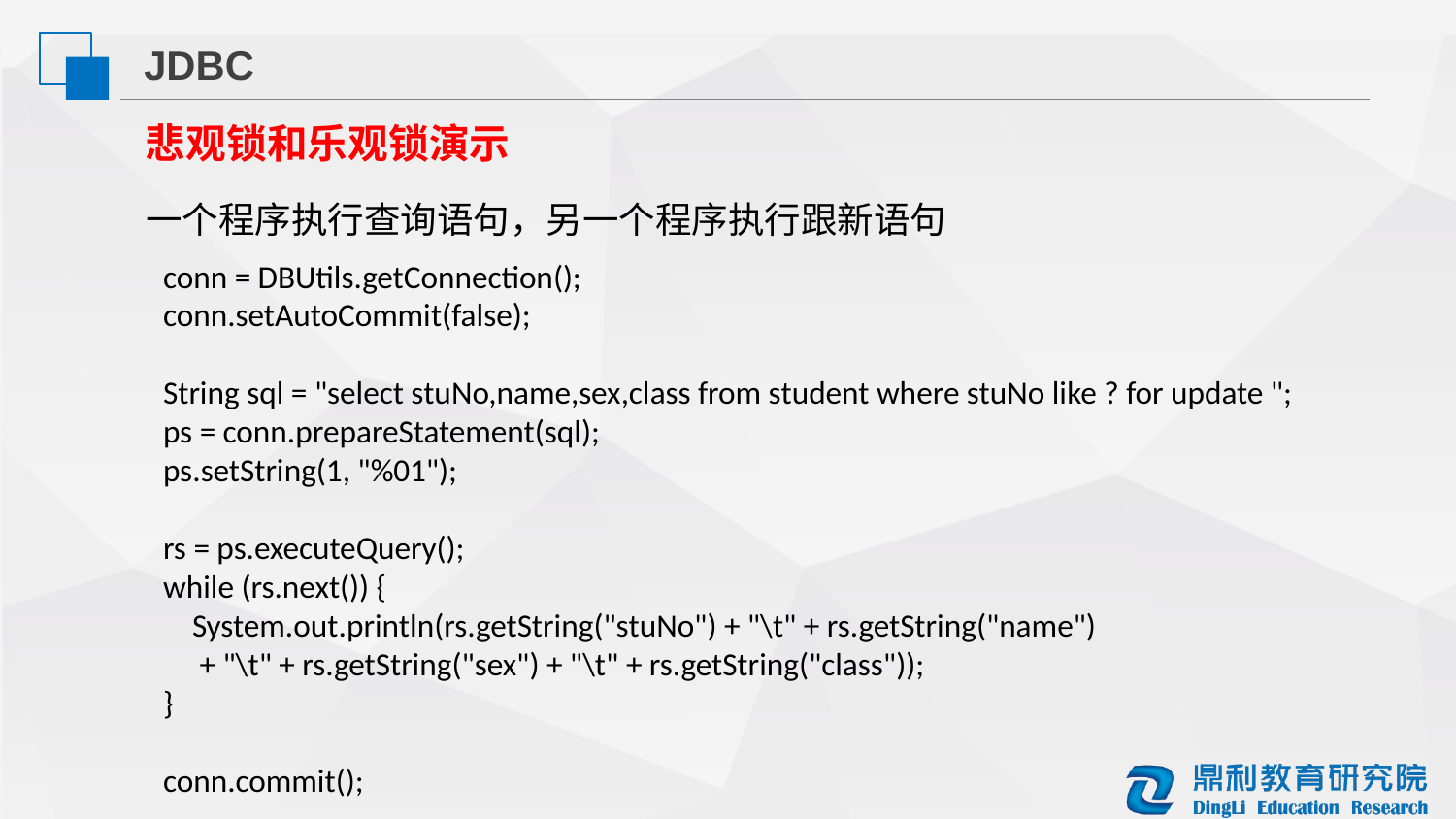

JDBC
悲观锁和乐观锁演示
一个程序执行查询语句，另一个程序执行跟新语句
conn = DBUtils.getConnection();
conn.setAutoCommit(false);

String sql = "select stuNo,name,sex,class from student where stuNo like ? for update ";
ps = conn.prepareStatement(sql);
ps.setString(1, "%01");

rs = ps.executeQuery();
while (rs.next()) {
    System.out.println(rs.getString("stuNo") + "\t" + rs.getString("name")
     + "\t" + rs.getString("sex") + "\t" + rs.getString("class"));
}

conn.commit();